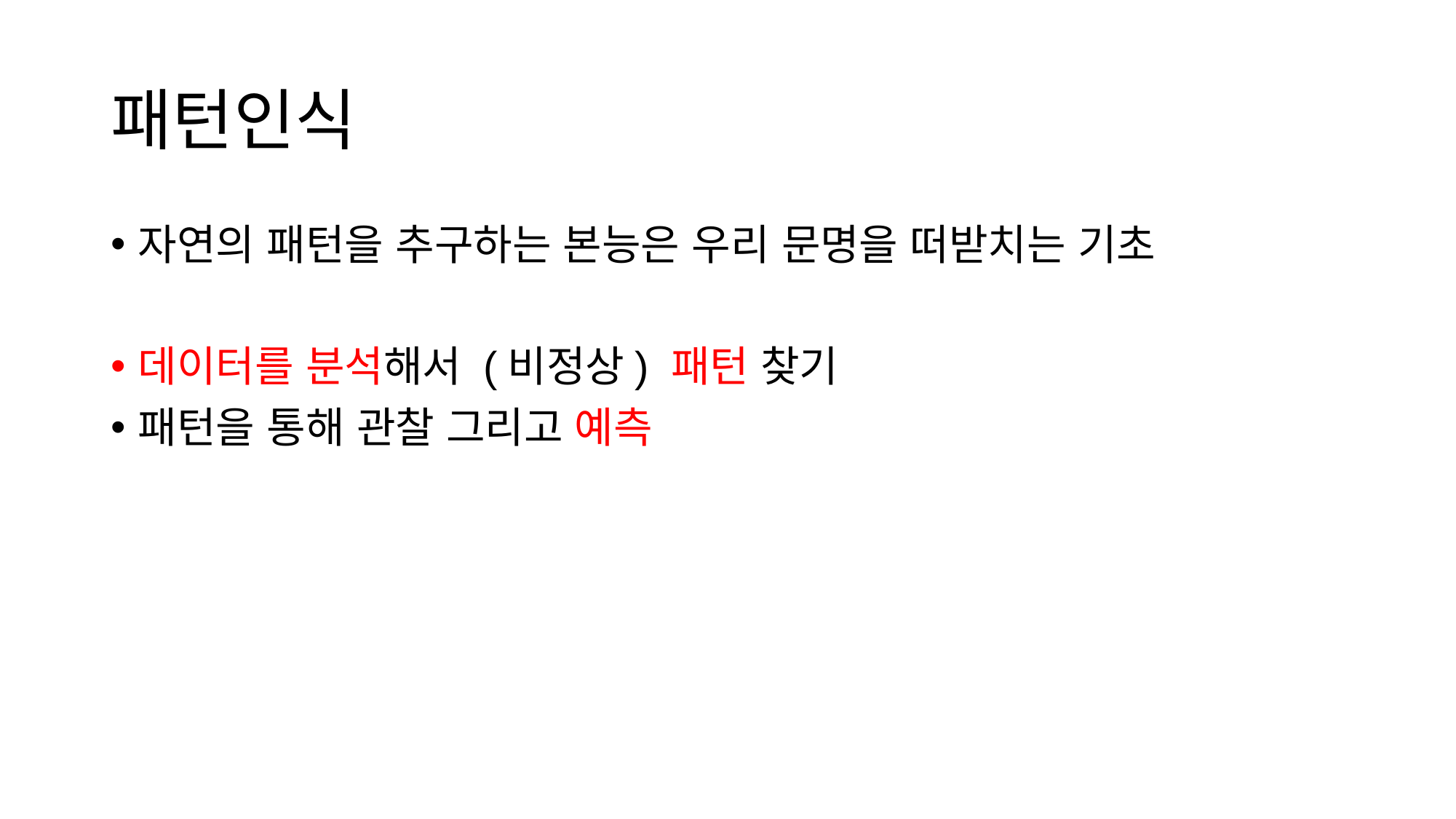

# 패턴인식
자연의 패턴을 추구하는 본능은 우리 문명을 떠받치는 기초

데이터를 분석해서 (비정상) 패턴 찾기
패턴을 통해 관찰 그리고 예측